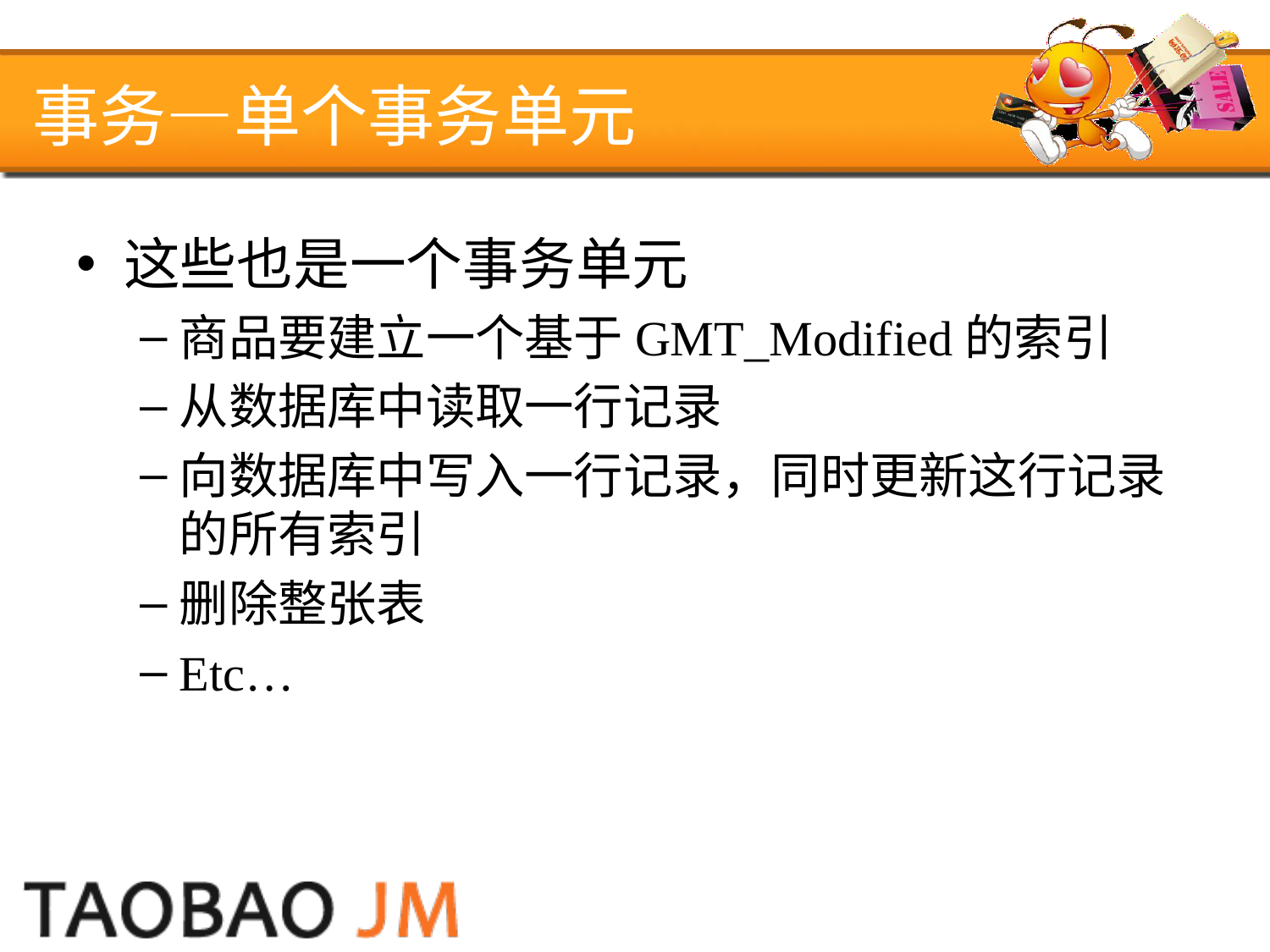

# 事务—单个事务单元
这些也是一个事务单元
商品要建立一个基于GMT_Modified的索引
从数据库中读取一行记录
向数据库中写入一行记录，同时更新这行记录的所有索引
删除整张表
Etc…